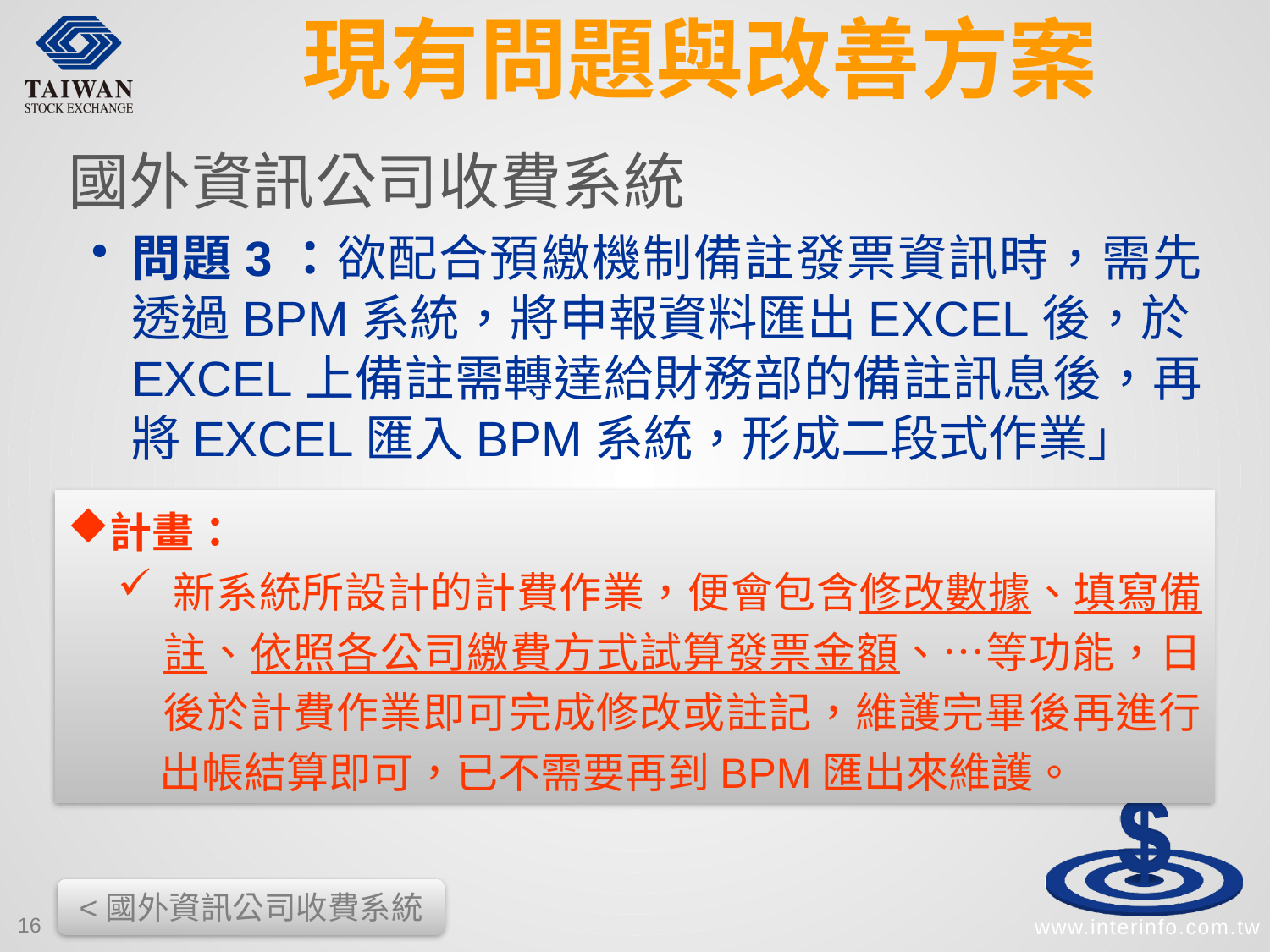

# 現有問題與改善方案
國外資訊公司收費系統
問題3：欲配合預繳機制備註發票資訊時，需先透過BPM系統，將申報資料匯出EXCEL後，於EXCEL上備註需轉達給財務部的備註訊息後，再將EXCEL匯入BPM系統，形成二段式作業｣

計畫：
 新系統所設計的計費作業，便會包含修改數據、填寫備
   註、依照各公司繳費方式試算發票金額、…等功能，日
   後於計費作業即可完成修改或註記，維護完畢後再進行
   出帳結算即可，已不需要再到BPM匯出來維護。
<國外資訊公司收費系統